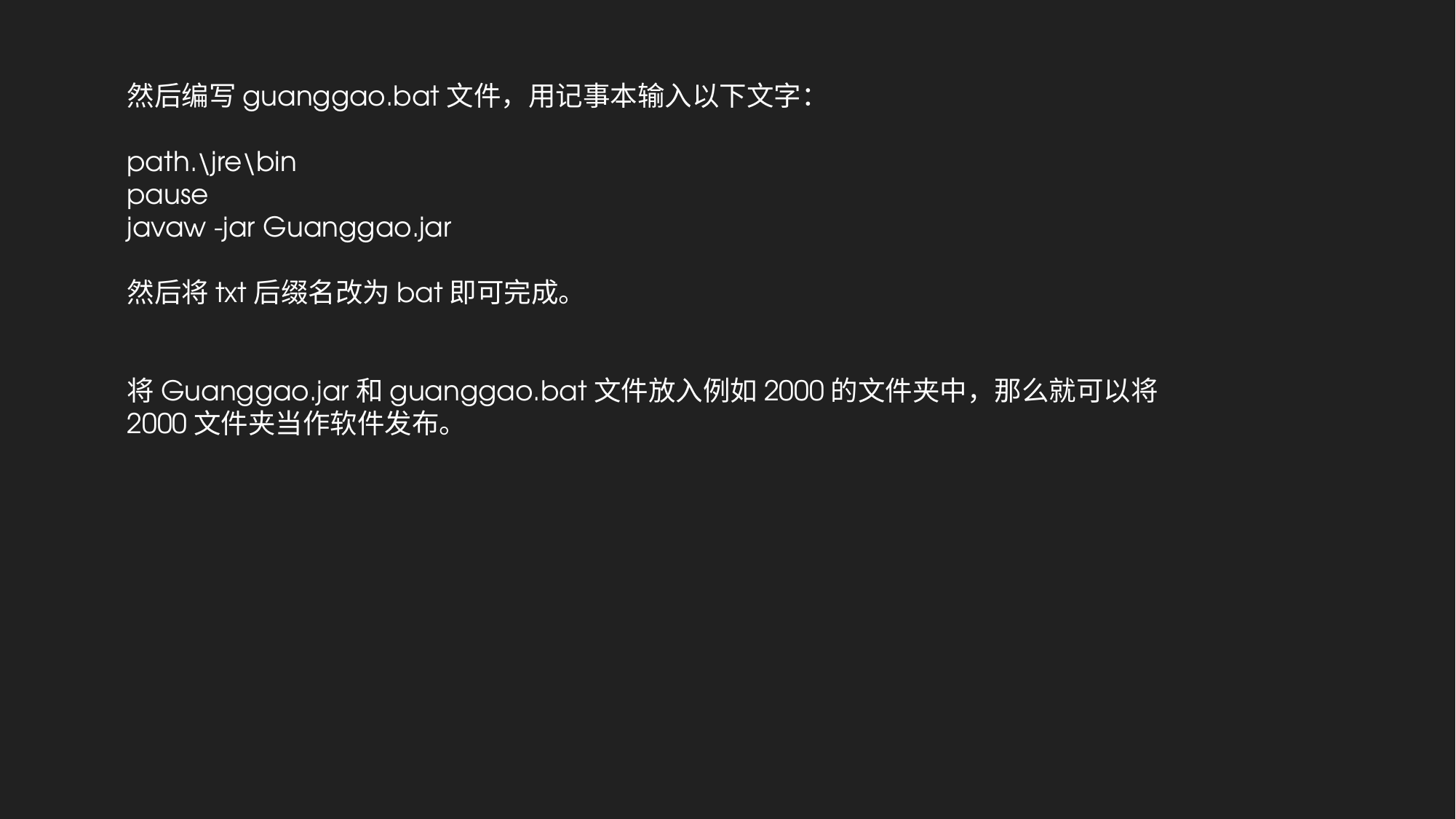

然后编写guanggao.bat文件，用记事本输入以下文字：

path.\jre\bin
pause
javaw -jar Guanggao.jar

然后将txt后缀名改为bat即可完成。

将Guanggao.jar和guanggao.bat文件放入例如2000的文件夹中，那么就可以将2000文件夹当作软件发布。